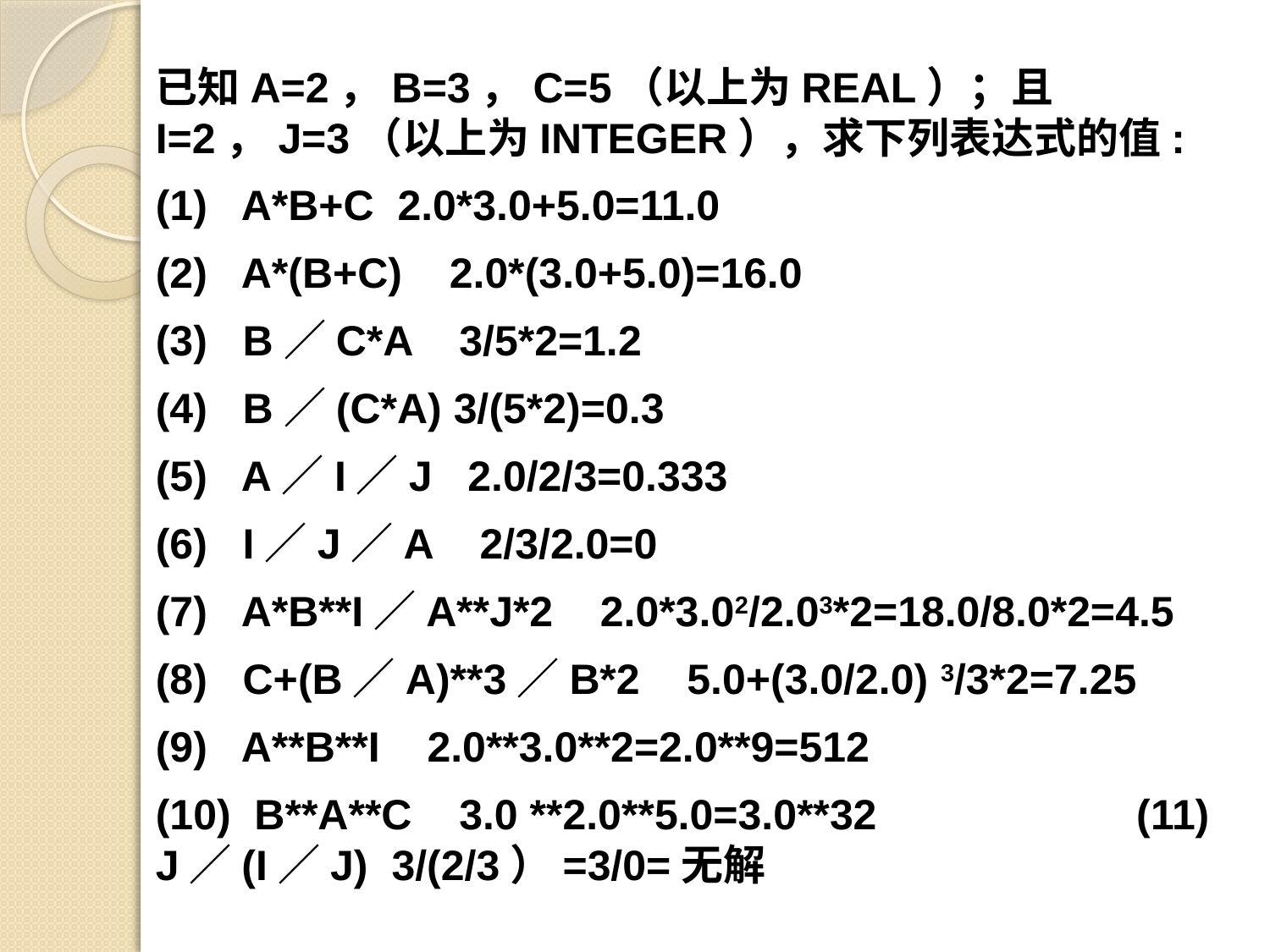

已知A=2，B=3，C=5（以上为REAL）；且I=2，J=3（以上为INTEGER），求下列表达式的值:
(1)   A*B+C  2.0*3.0+5.0=11.0
(2)   A*(B+C)    2.0*(3.0+5.0)=16.0
(3)   B／C*A    3/5*2=1.2
(4)   B／(C*A) 3/(5*2)=0.3
(5)   A／I／J   2.0/2/3=0.333
(6)   I／J／A    2/3/2.0=0
(7)   A*B**I／A**J*2    2.0*3.02/2.03*2=18.0/8.0*2=4.5
(8)   C+(B／A)**3／B*2    5.0+(3.0/2.0) 3/3*2=7.25
(9)   A**B**I    2.0**3.0**2=2.0**9=512
(10)  B**A**C    3.0 **2.0**5.0=3.0**32                      (11)     J／(I／J)  3/(2/3）=3/0=无解